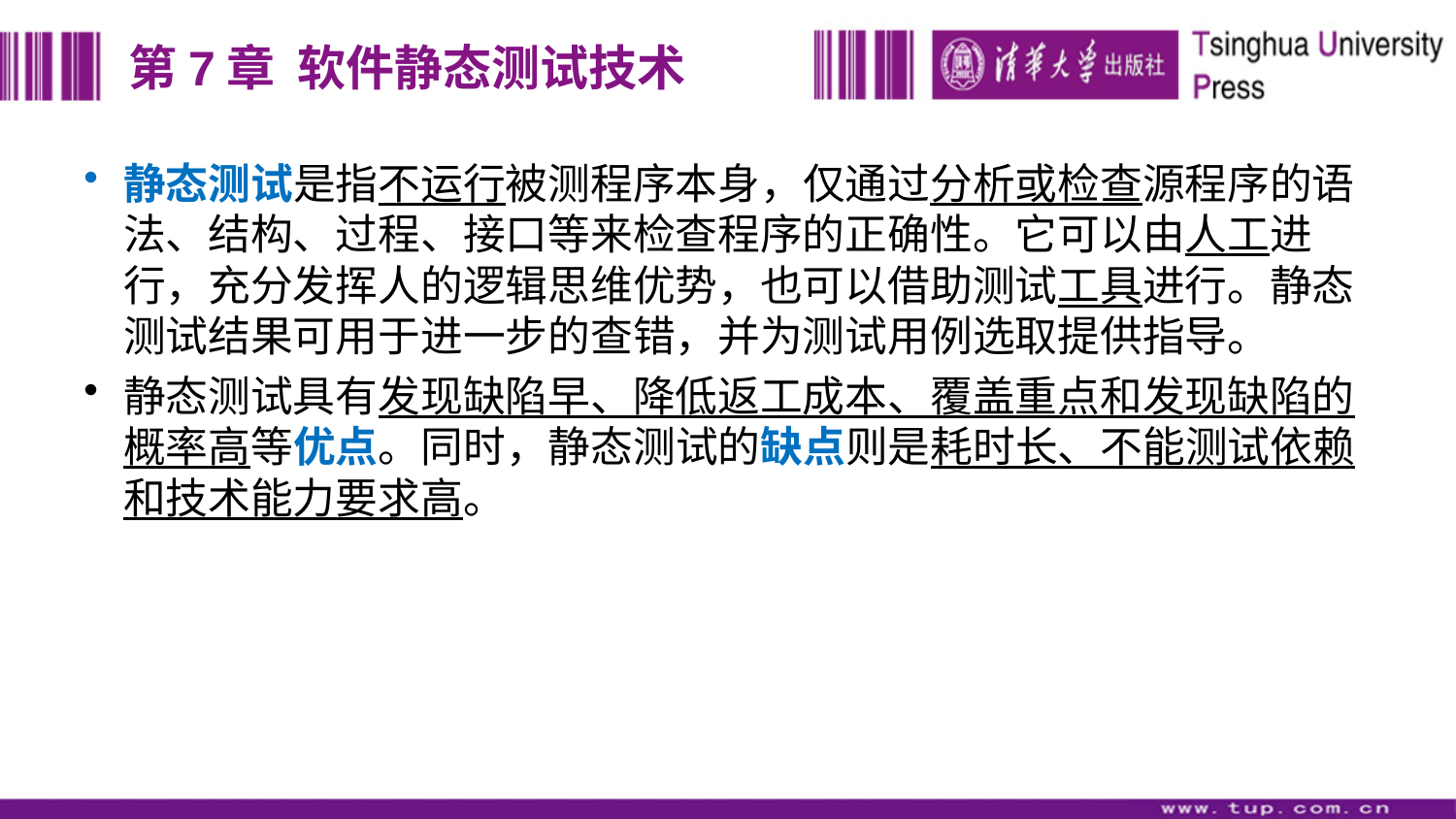

# 第7章  软件静态测试技术
静态测试是指不运行被测程序本身，仅通过分析或检查源程序的语法、结构、过程、接口等来检查程序的正确性。它可以由人工进行，充分发挥人的逻辑思维优势，也可以借助测试工具进行。静态测试结果可用于进一步的查错，并为测试用例选取提供指导。
静态测试具有发现缺陷早、降低返工成本、覆盖重点和发现缺陷的概率高等优点。同时，静态测试的缺点则是耗时长、不能测试依赖和技术能力要求高。